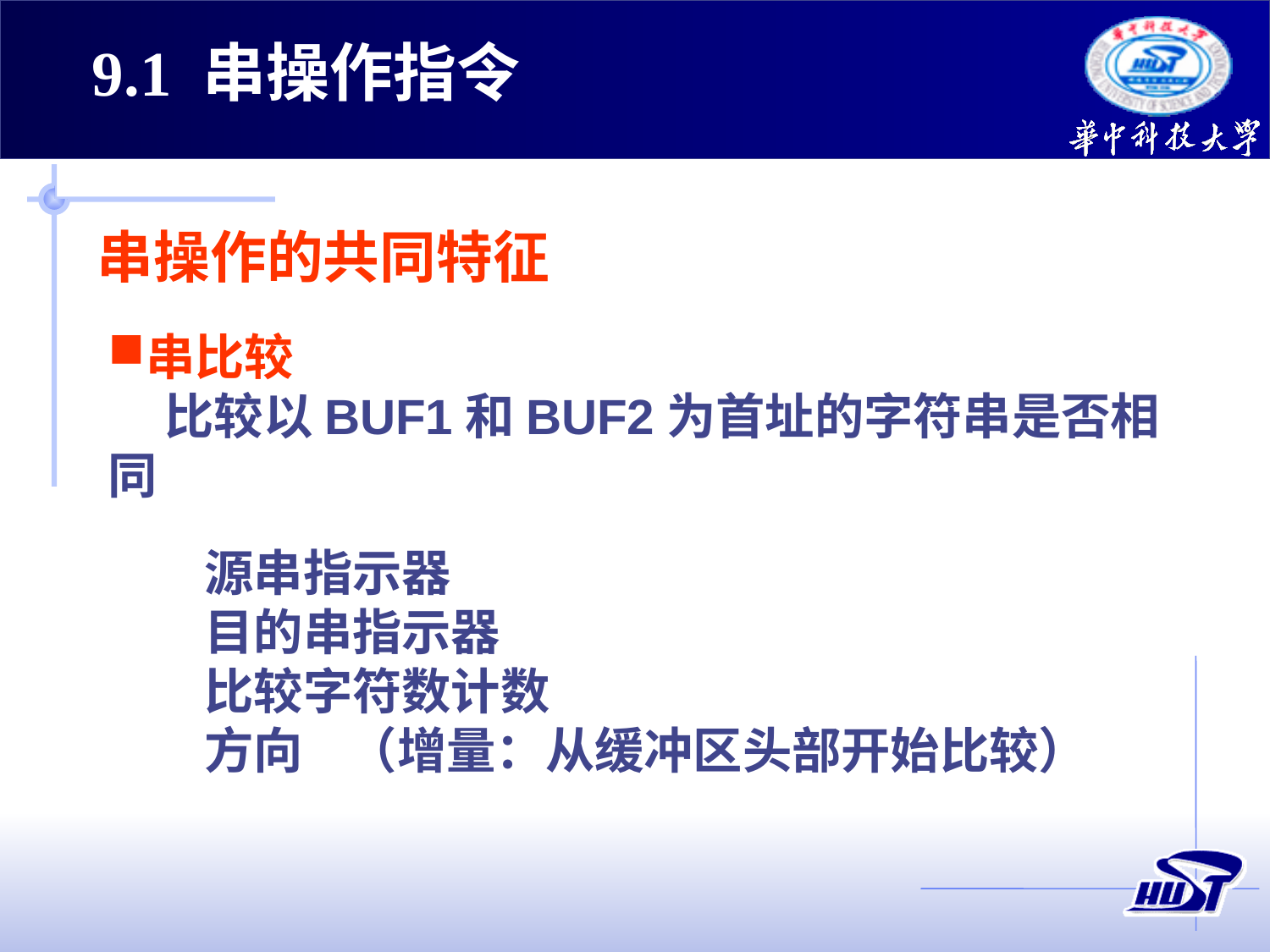

9.1 串操作指令
串操作的共同特征
串比较
    比较以BUF1和BUF2为首址的字符串是否相同

源串指示器
目的串指示器
比较字符数计数
方向    （增量：从缓冲区头部开始比较）